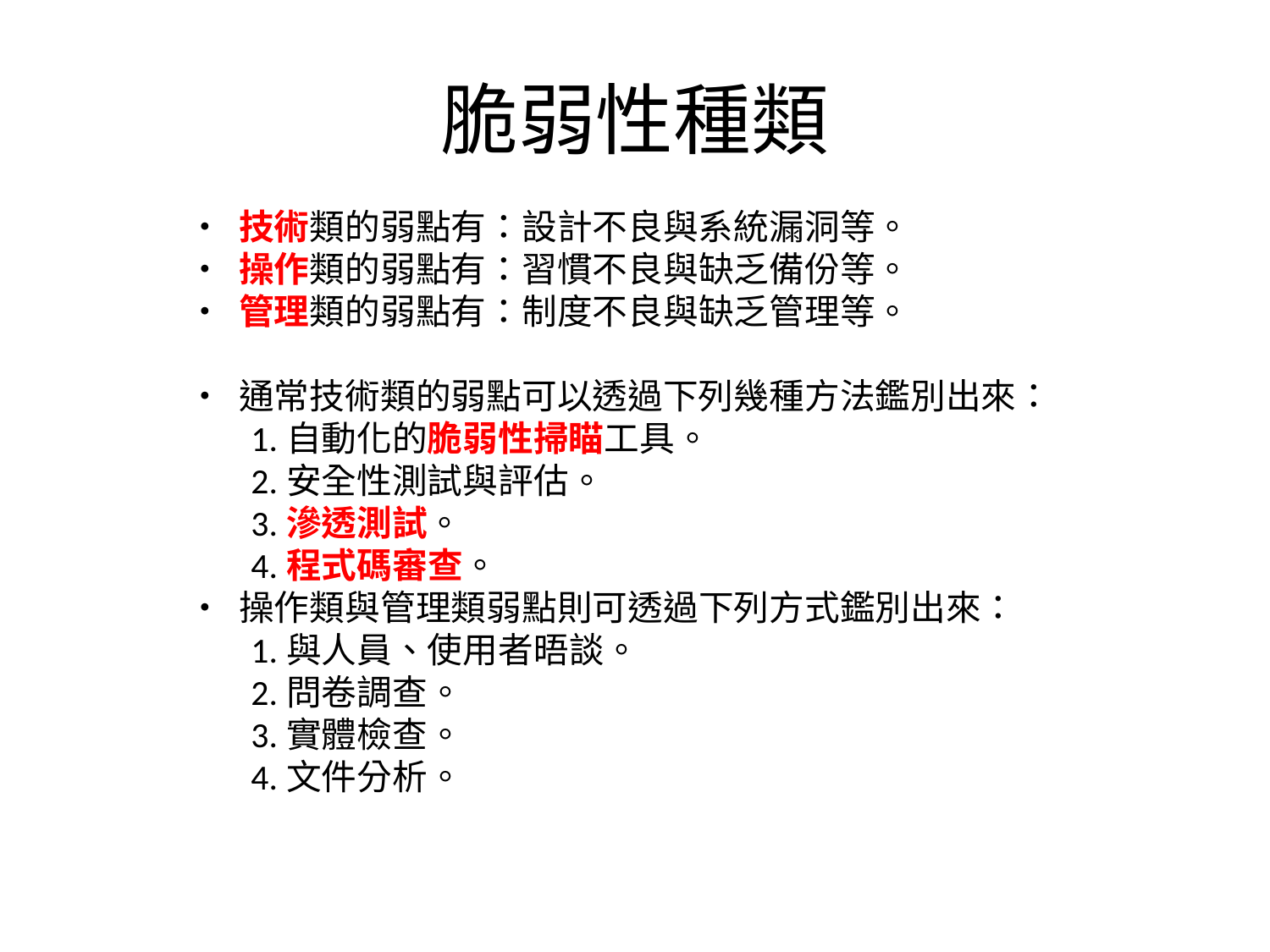

# 脆弱性種類
• 技術類的弱點有：設計不良與系統漏洞等。
• 操作類的弱點有：習慣不良與缺乏備份等。
• 管理類的弱點有：制度不良與缺乏管理等。

• 通常技術類的弱點可以透過下列幾種方法鑑別出來：
1.自動化的脆弱性掃瞄工具。
2.安全性測試與評估。
3.滲透測試。
4.程式碼審查。
• 操作類與管理類弱點則可透過下列方式鑑別出來：
1.與人員、使用者晤談。
2.問卷調查。
3.實體檢查。
4.文件分析。